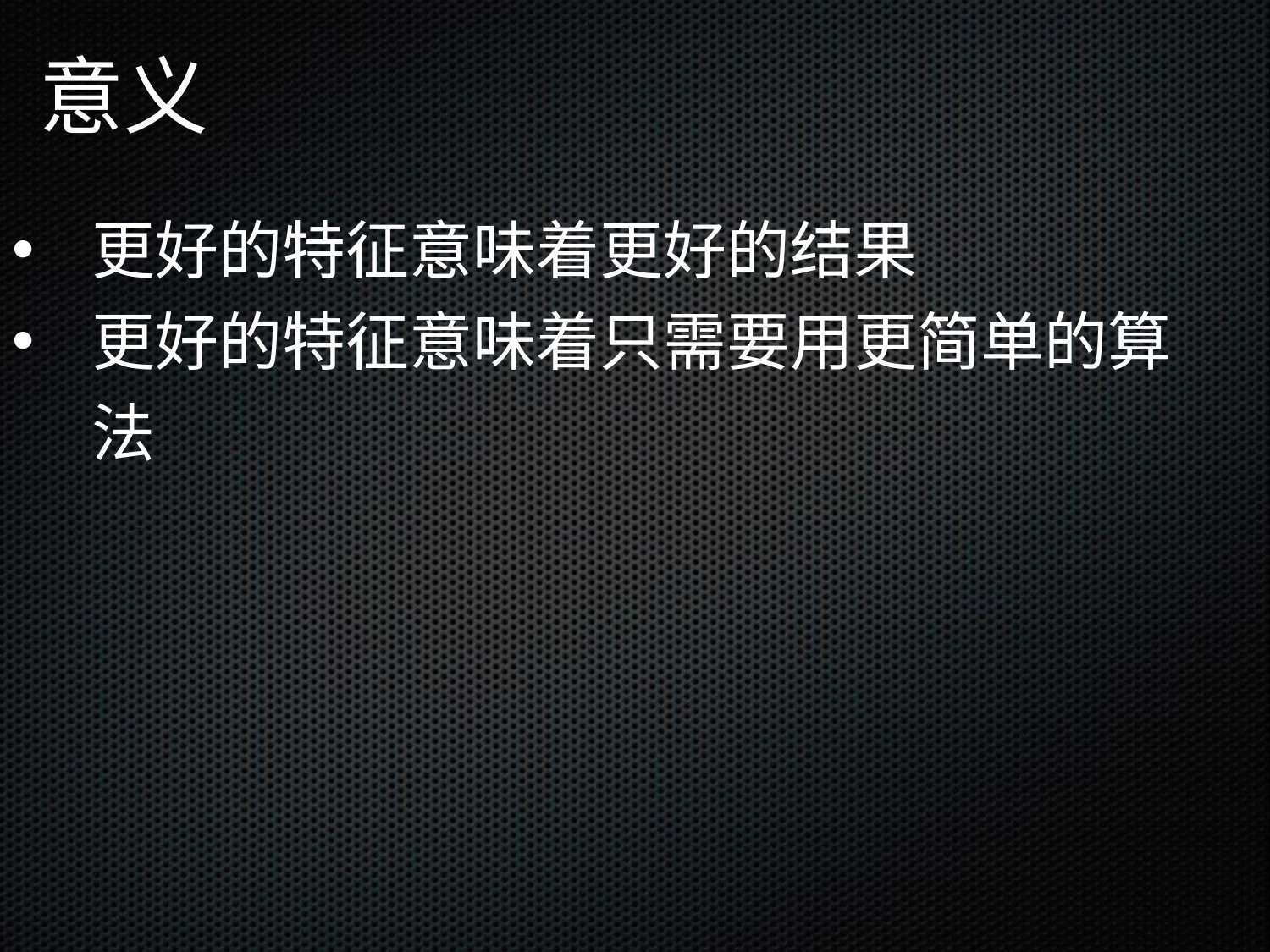

意义
更好的特征意味着更好的结果
更好的特征意味着只需要用更简单的算法